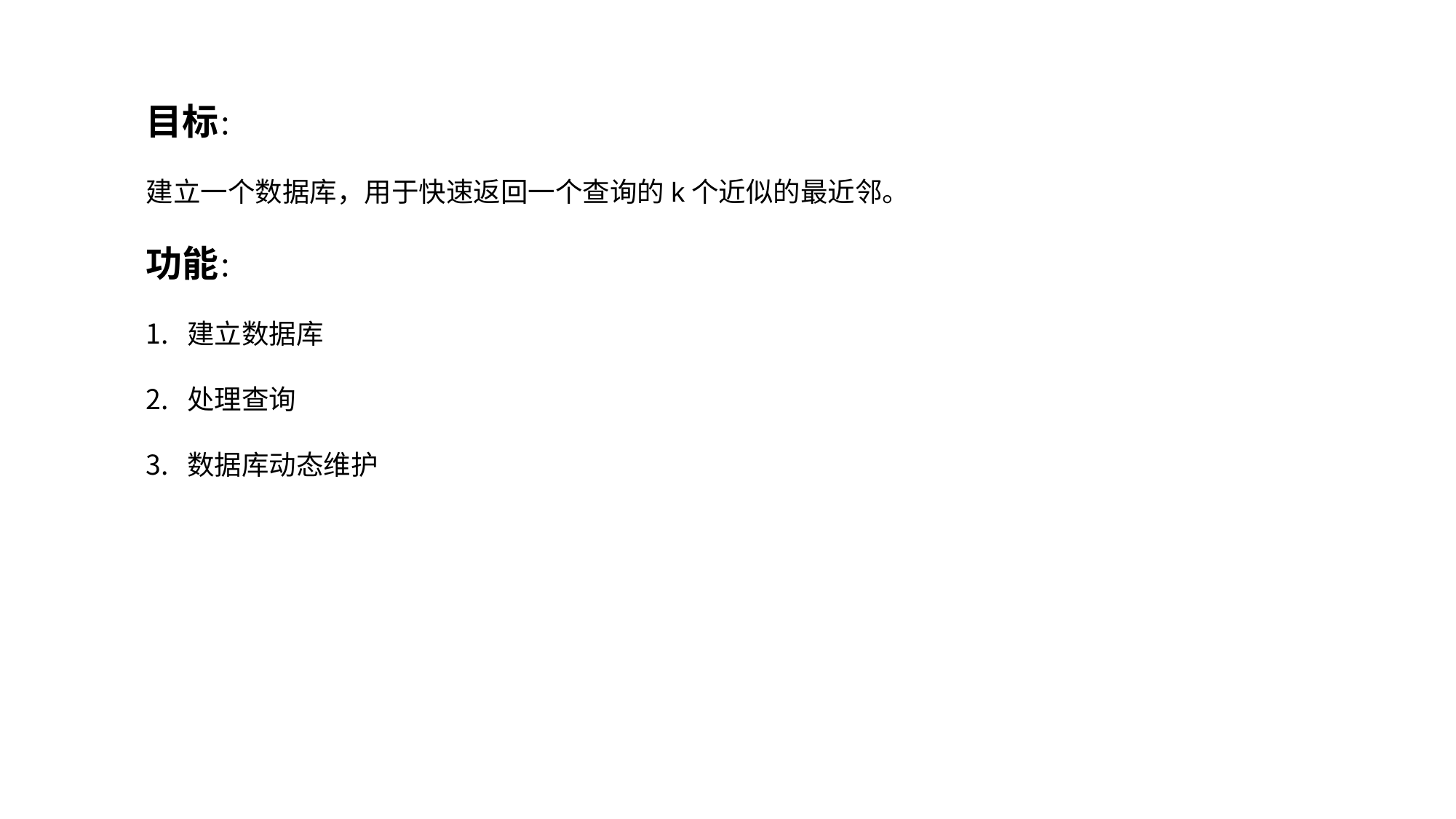

目标：

建立一个数据库，用于快速返回一个查询的k个近似的最近邻。

功能：

建立数据库

处理查询

数据库动态维护